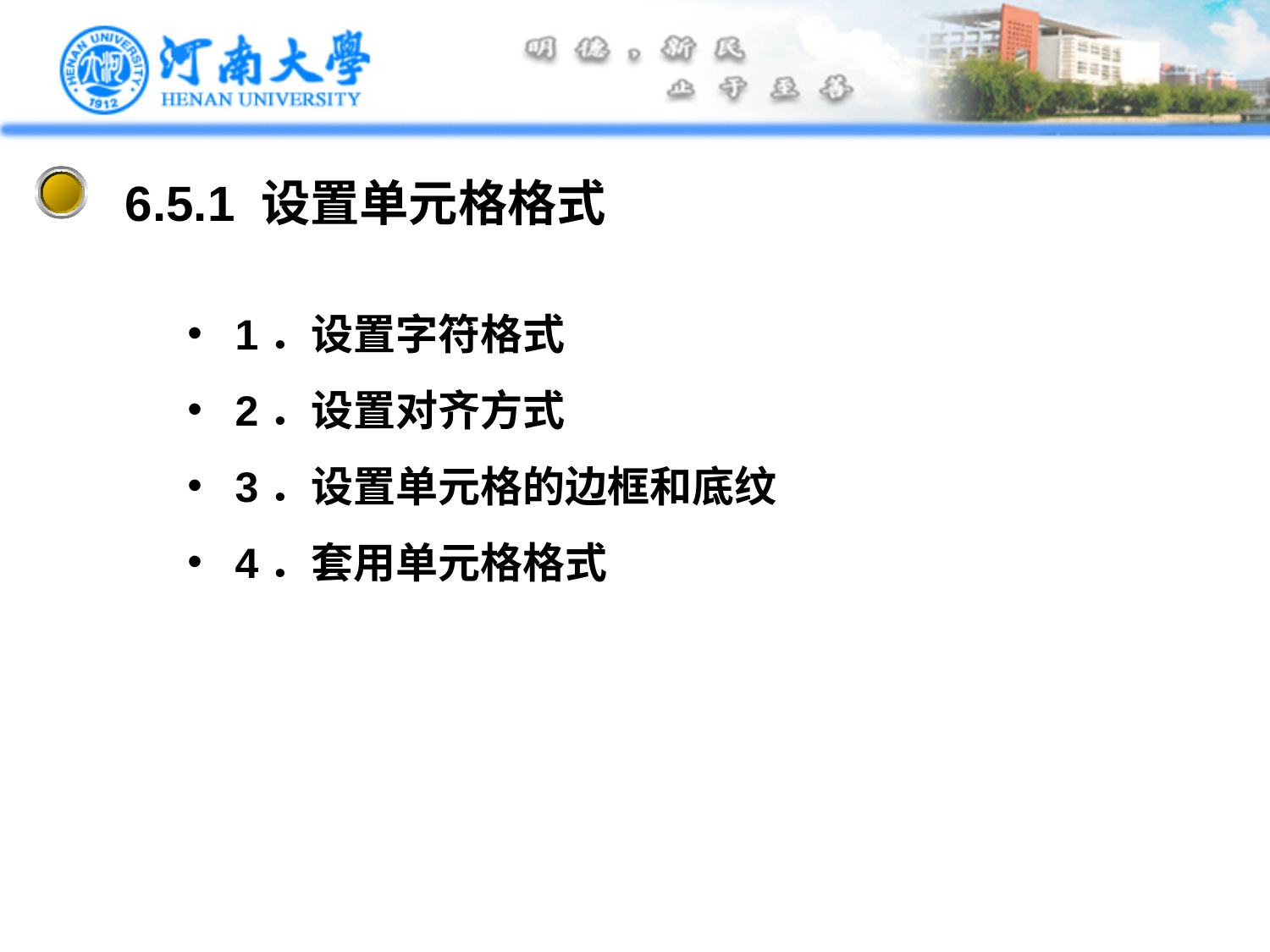

6.5.1 设置单元格格式

1．设置字符格式
2．设置对齐方式
3．设置单元格的边框和底纹
4．套用单元格格式